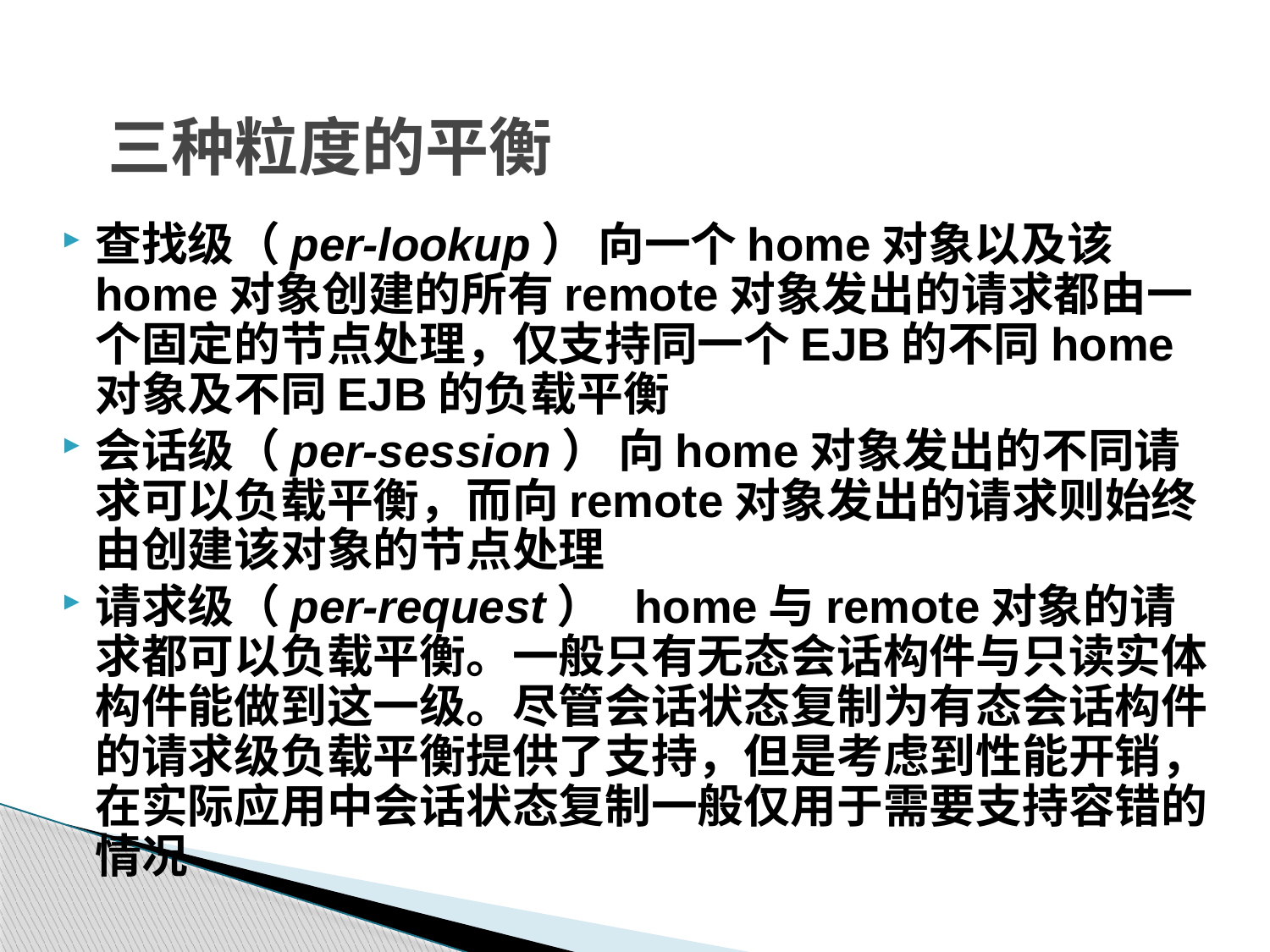

# 三种粒度的平衡
查找级（per-lookup） 向一个home对象以及该home对象创建的所有remote对象发出的请求都由一个固定的节点处理，仅支持同一个EJB的不同home对象及不同EJB的负载平衡
会话级（per-session） 向home对象发出的不同请求可以负载平衡，而向remote对象发出的请求则始终由创建该对象的节点处理
请求级（per-request）  home与remote对象的请求都可以负载平衡。一般只有无态会话构件与只读实体构件能做到这一级。尽管会话状态复制为有态会话构件的请求级负载平衡提供了支持，但是考虑到性能开销，在实际应用中会话状态复制一般仅用于需要支持容错的情况